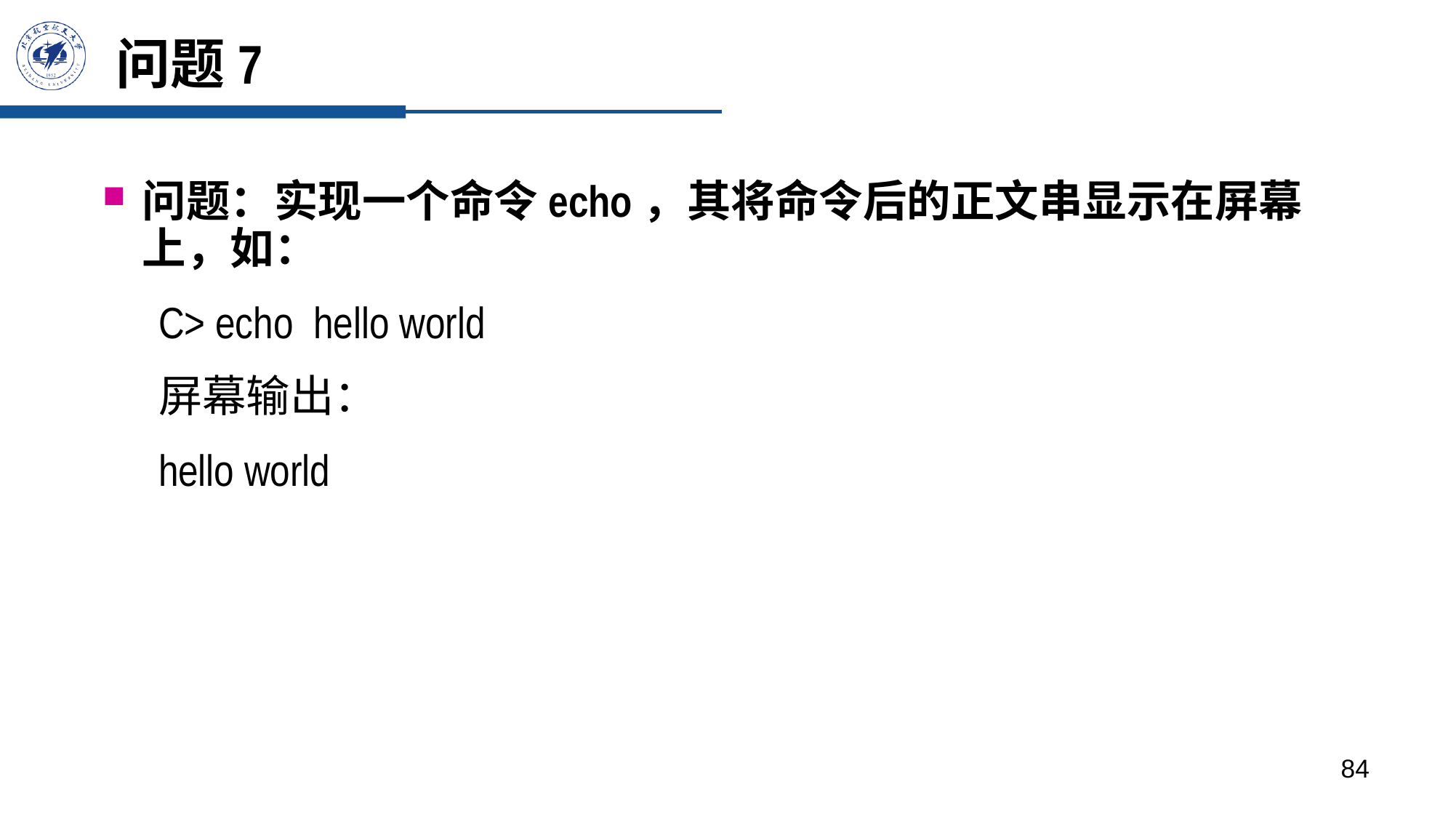

# 问题7
问题：实现一个命令echo，其将命令后的正文串显示在屏幕上，如：
C> echo  hello world
屏幕输出：
hello world
84